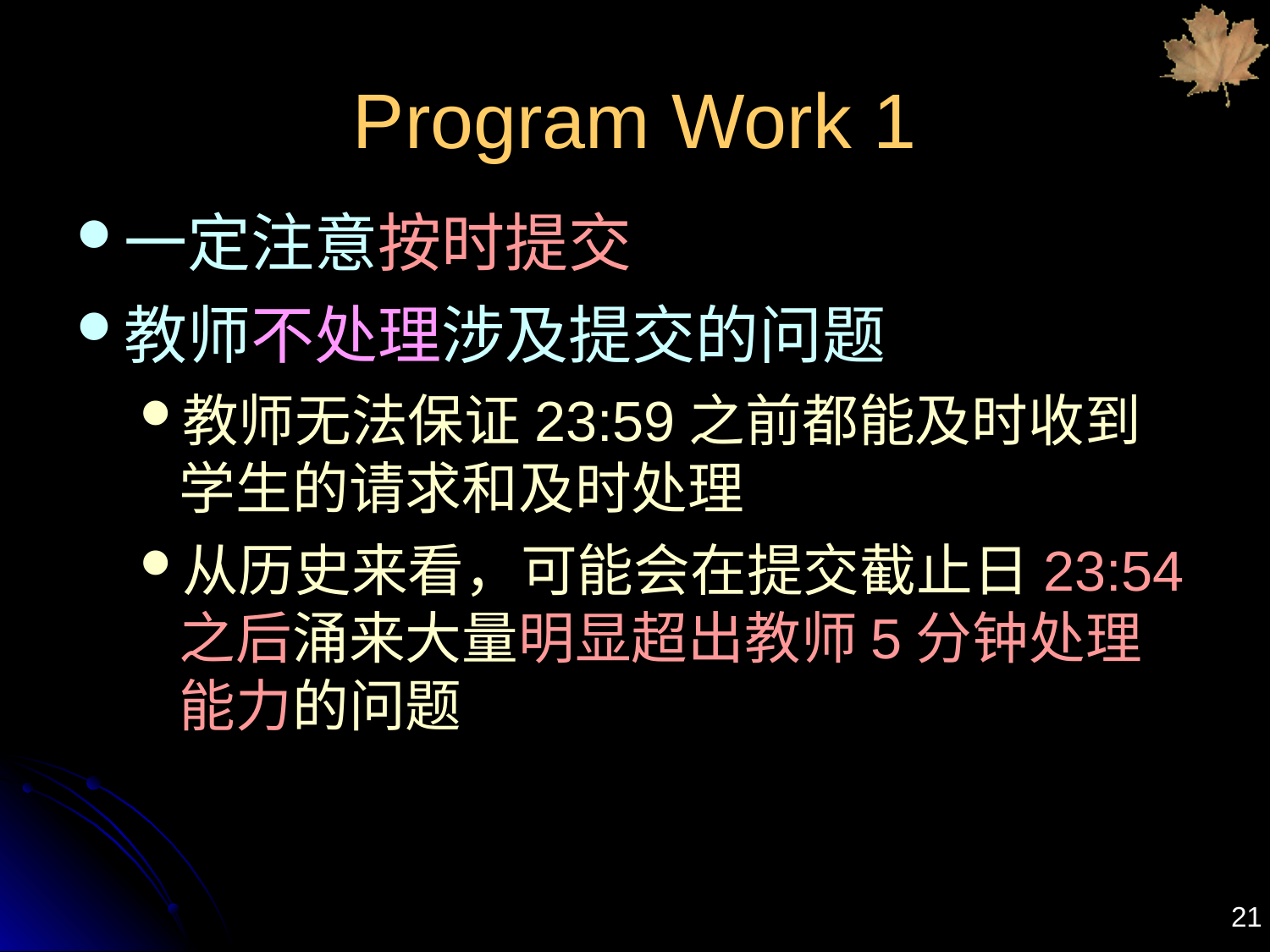

# Program Work 1
一定注意按时提交
教师不处理涉及提交的问题
教师无法保证23:59之前都能及时收到学生的请求和及时处理
从历史来看，可能会在提交截止日23:54之后涌来大量明显超出教师5分钟处理能力的问题
21